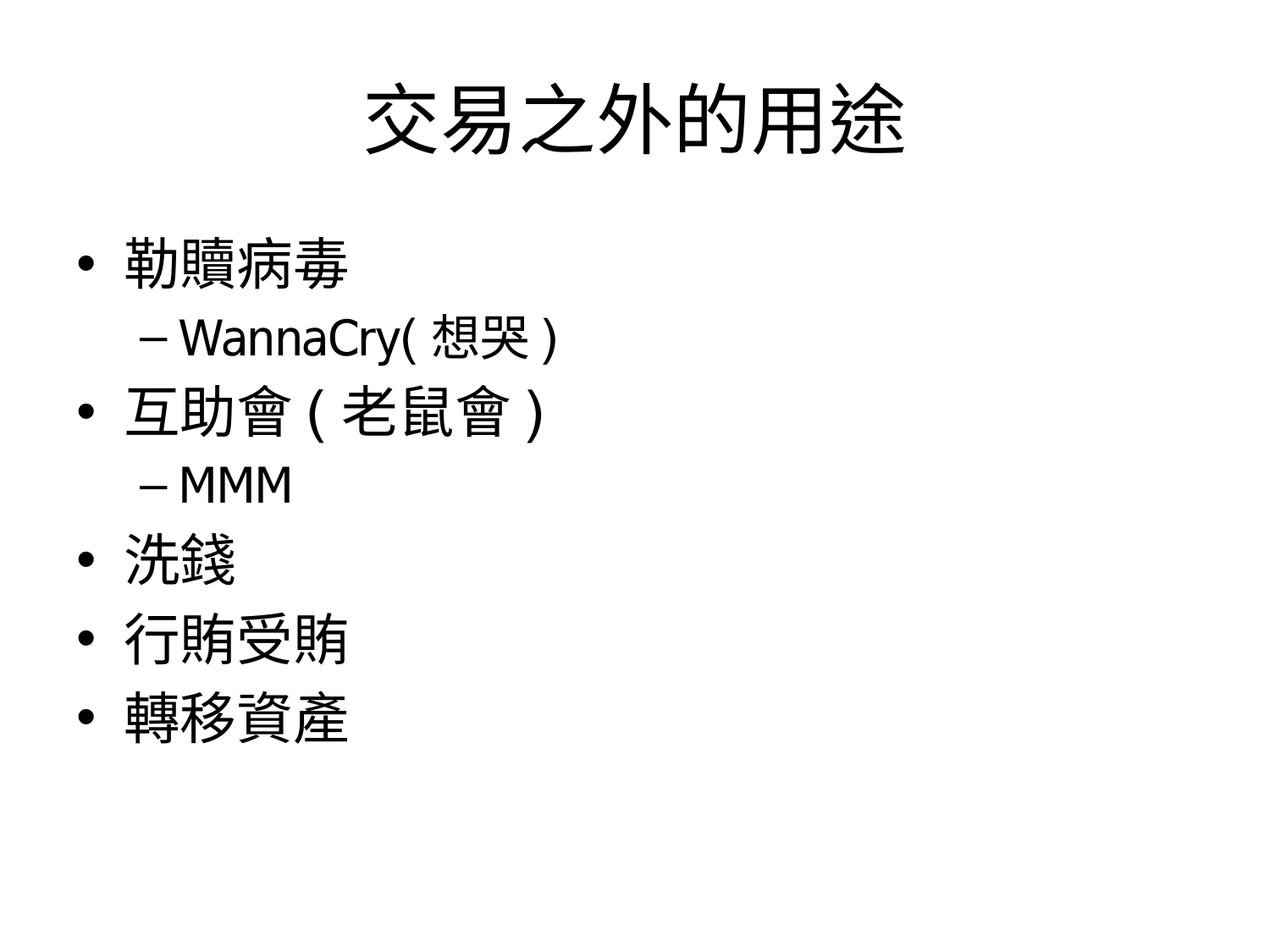

# 交易之外的用途
勒贖病毒
WannaCry(想哭)
互助會(老鼠會)
MMM
洗錢
行賄受賄
轉移資產